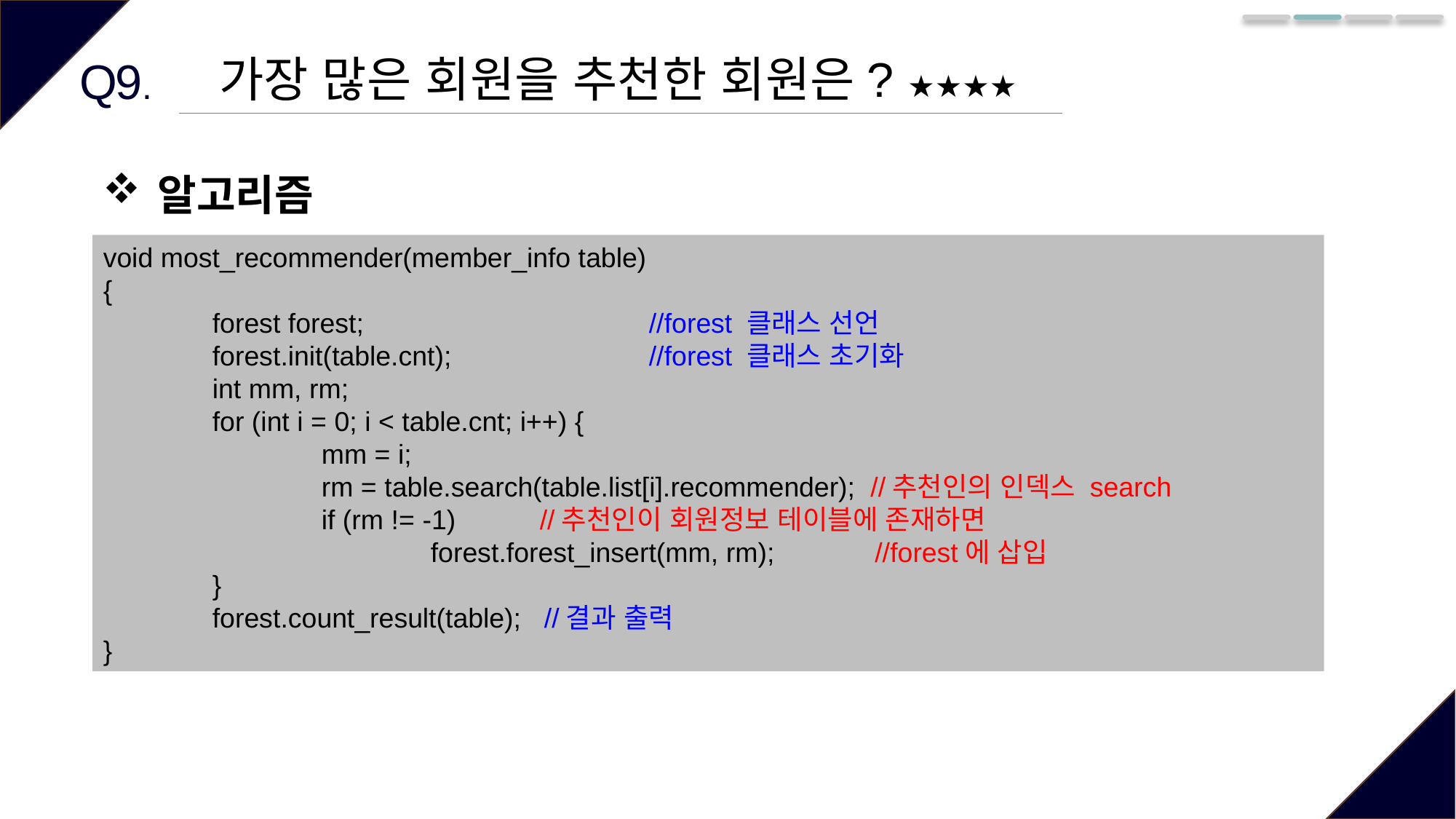

가장 많은 회원을 추천한 회원은? ★★★★

Q9.
알고리즘

void most_recommender(member_info table)
{
	forest forest;			//forest 클래스 선언
	forest.init(table.cnt);		//forest 클래스 초기화
	int mm, rm;
	for (int i = 0; i < table.cnt; i++) {
		mm = i;
		rm = table.search(table.list[i].recommender);  //추천인의 인덱스 search
		if (rm != -1) 	//추천인이 회원정보 테이블에 존재하면
			forest.forest_insert(mm, rm);	 //forest에 삽입
	}
	forest.count_result(table);   //결과 출력
}